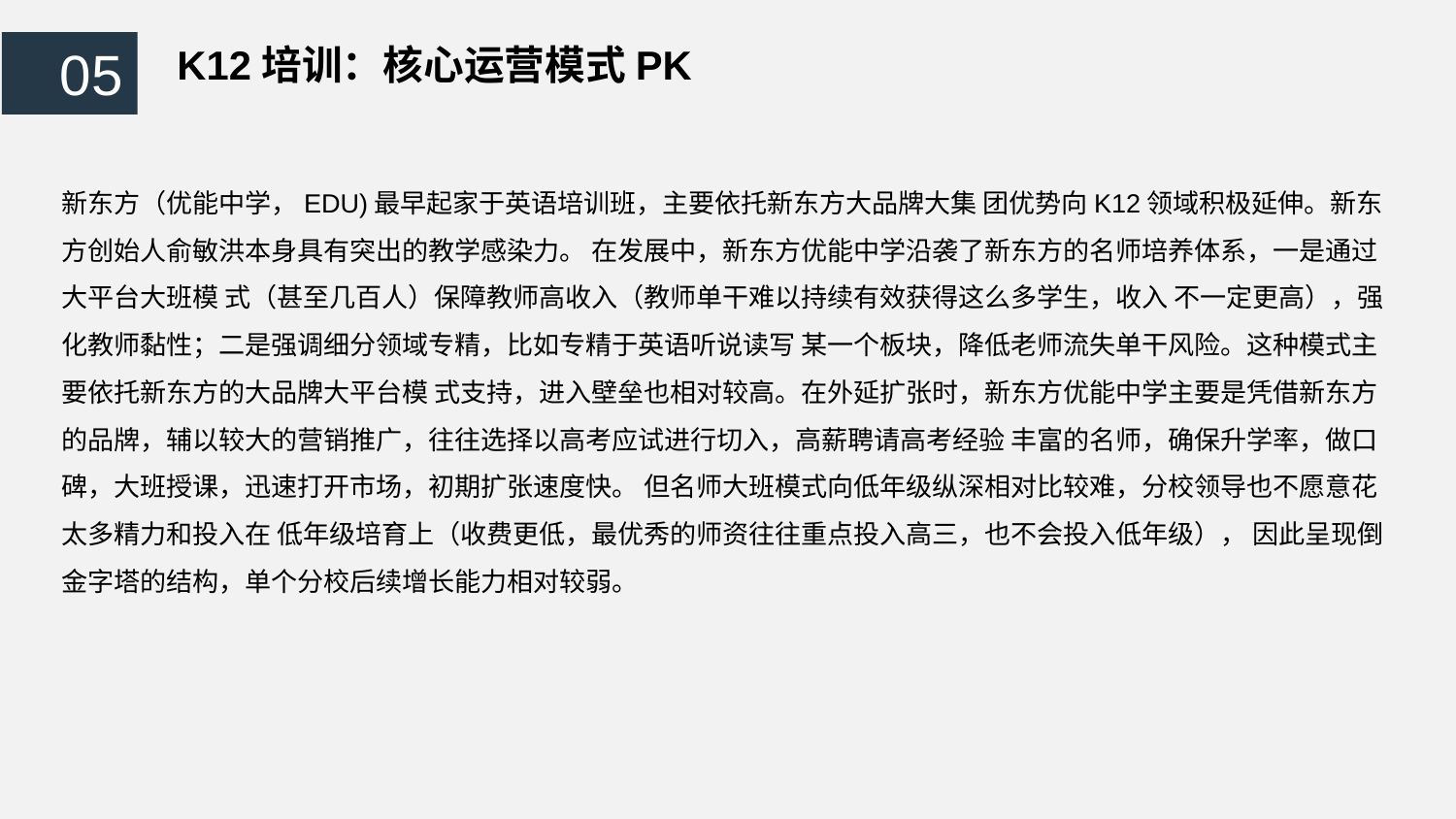

05
K12培训：核心运营模式PK
新东方（优能中学，EDU)最早起家于英语培训班，主要依托新东方大品牌大集 团优势向K12领域积极延伸。新东方创始人俞敏洪本身具有突出的教学感染力。 在发展中，新东方优能中学沿袭了新东方的名师培养体系，一是通过大平台大班模 式（甚至几百人）保障教师高收入（教师单干难以持续有效获得这么多学生，收入 不一定更高），强化教师黏性；二是强调细分领域专精，比如专精于英语听说读写 某一个板块，降低老师流失单干风险。这种模式主要依托新东方的大品牌大平台模 式支持，进入壁垒也相对较高。在外延扩张时，新东方优能中学主要是凭借新东方 的品牌，辅以较大的营销推广，往往选择以高考应试进行切入，高薪聘请高考经验 丰富的名师，确保升学率，做口碑，大班授课，迅速打开市场，初期扩张速度快。 但名师大班模式向低年级纵深相对比较难，分校领导也不愿意花太多精力和投入在 低年级培育上（收费更低，最优秀的师资往往重点投入高三，也不会投入低年级）， 因此呈现倒金字塔的结构，单个分校后续增长能力相对较弱。